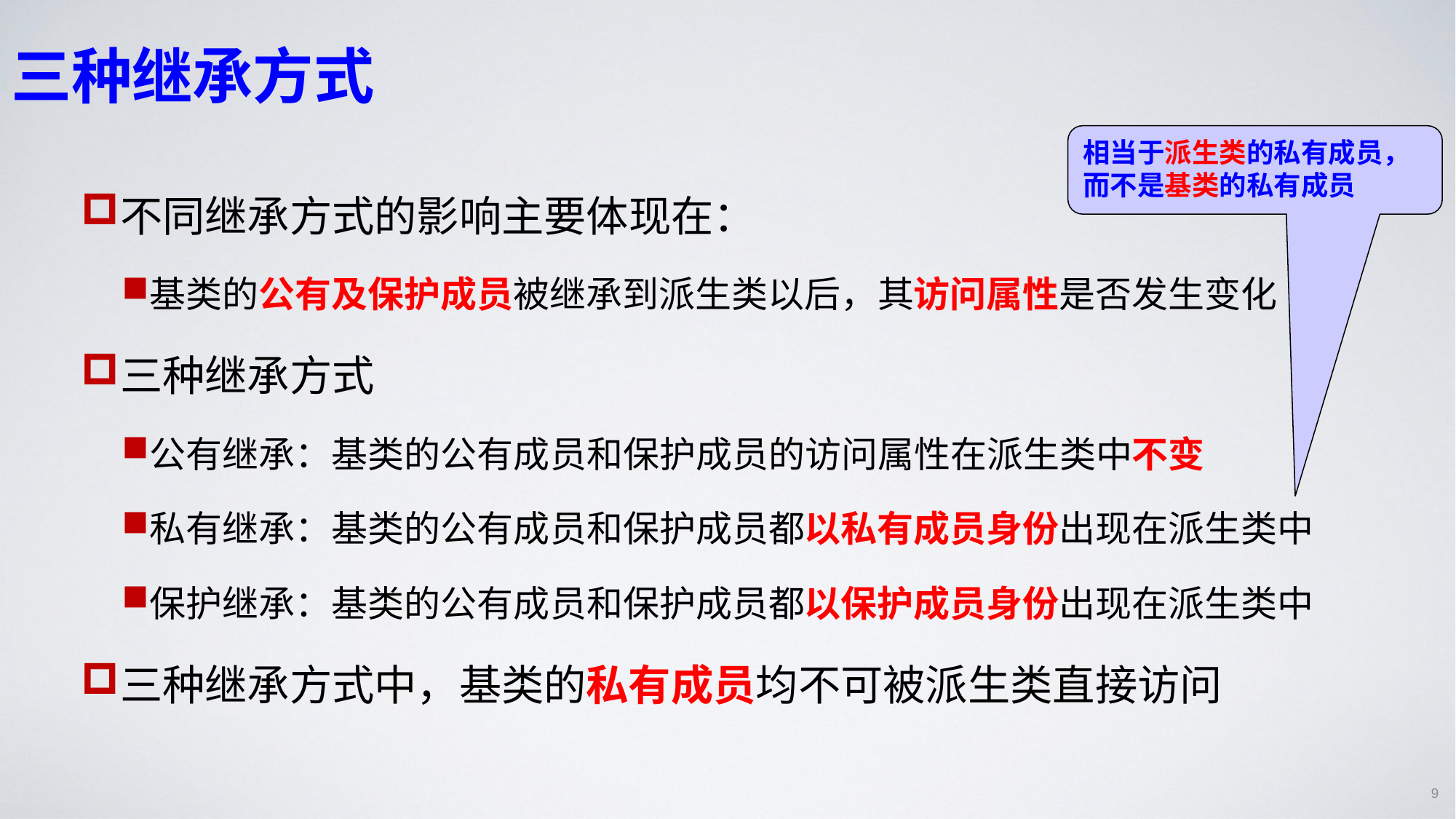

# 三种继承方式
相当于派生类的私有成员，而不是基类的私有成员
不同继承方式的影响主要体现在：
基类的公有及保护成员被继承到派生类以后，其访问属性是否发生变化
三种继承方式
公有继承：基类的公有成员和保护成员的访问属性在派生类中不变
私有继承：基类的公有成员和保护成员都以私有成员身份出现在派生类中
保护继承：基类的公有成员和保护成员都以保护成员身份出现在派生类中
三种继承方式中，基类的私有成员均不可被派生类直接访问
9